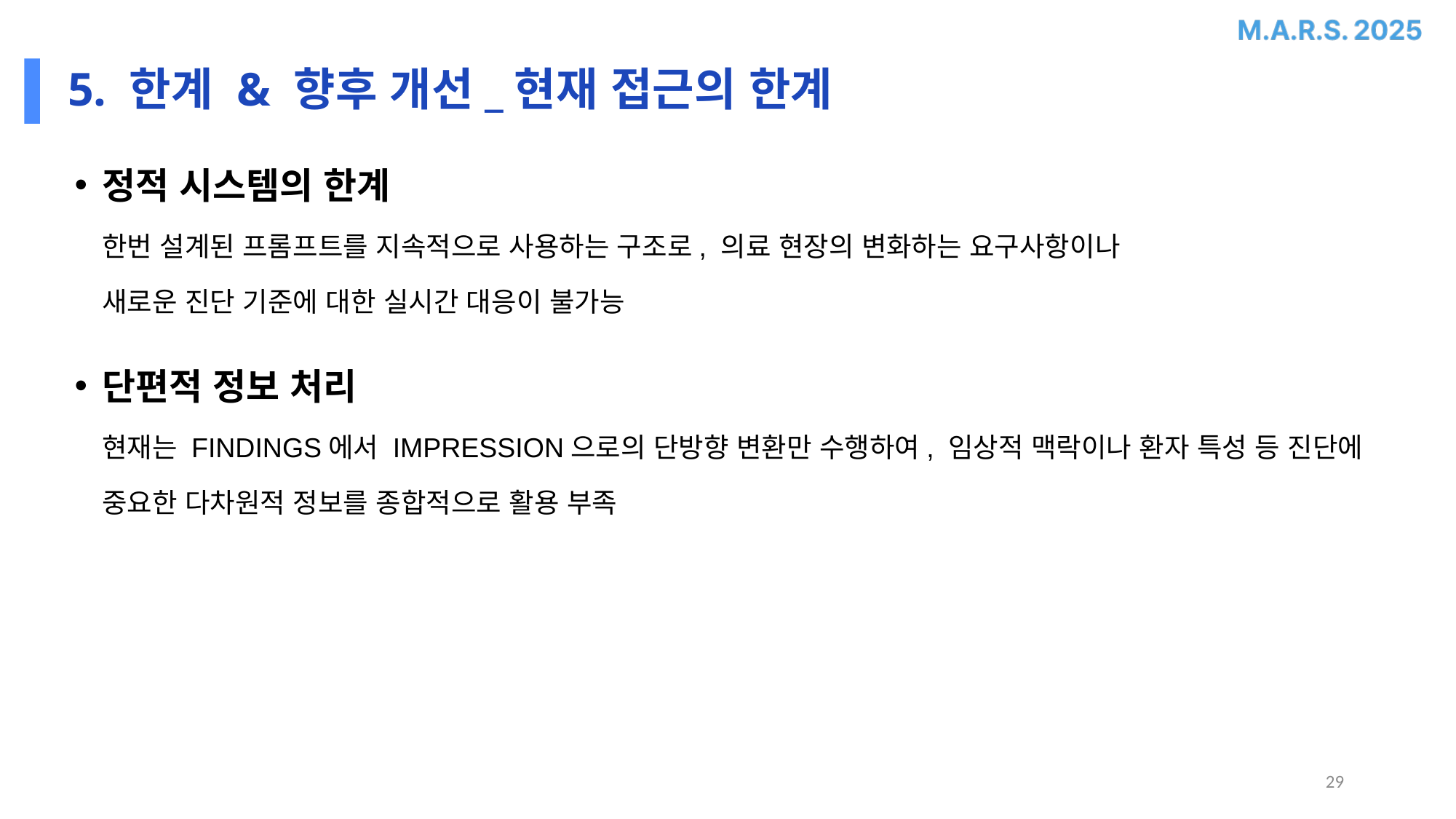

# 5. 한계 & 향후 개선_현재 접근의 한계
정적 시스템의 한계
한번 설계된 프롬프트를 지속적으로 사용하는 구조로, 의료 현장의 변화하는 요구사항이나
새로운 진단 기준에 대한 실시간 대응이 불가능
단편적 정보 처리
현재는 FINDINGS에서 IMPRESSION으로의 단방향 변환만 수행하여, 임상적 맥락이나 환자 특성 등 진단에
중요한 다차원적 정보를 종합적으로 활용 부족
29